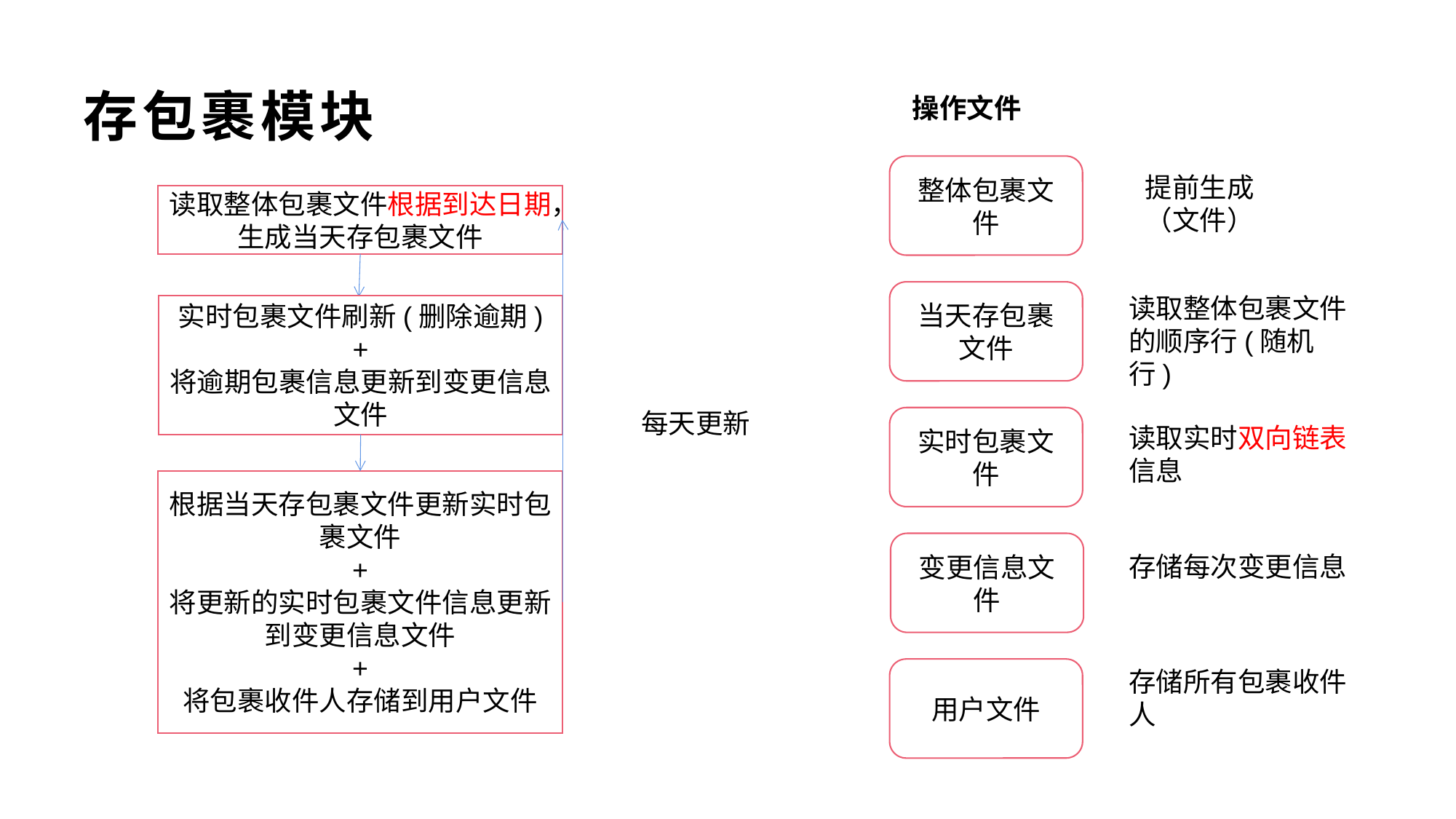

# 存包裹模块
操作文件
整体包裹文件
提前生成
（文件）
读取整体包裹文件根据到达日期，生成当天存包裹文件
当天存包裹文件
读取整体包裹文件的顺序行(随机行)
实时包裹文件刷新(删除逾期)
+
将逾期包裹信息更新到变更信息文件
每天更新
实时包裹文件
读取实时双向链表信息
根据当天存包裹文件更新实时包裹文件
+
将更新的实时包裹文件信息更新到变更信息文件
+
将包裹收件人存储到用户文件
变更信息文件
存储每次变更信息
用户文件
存储所有包裹收件人